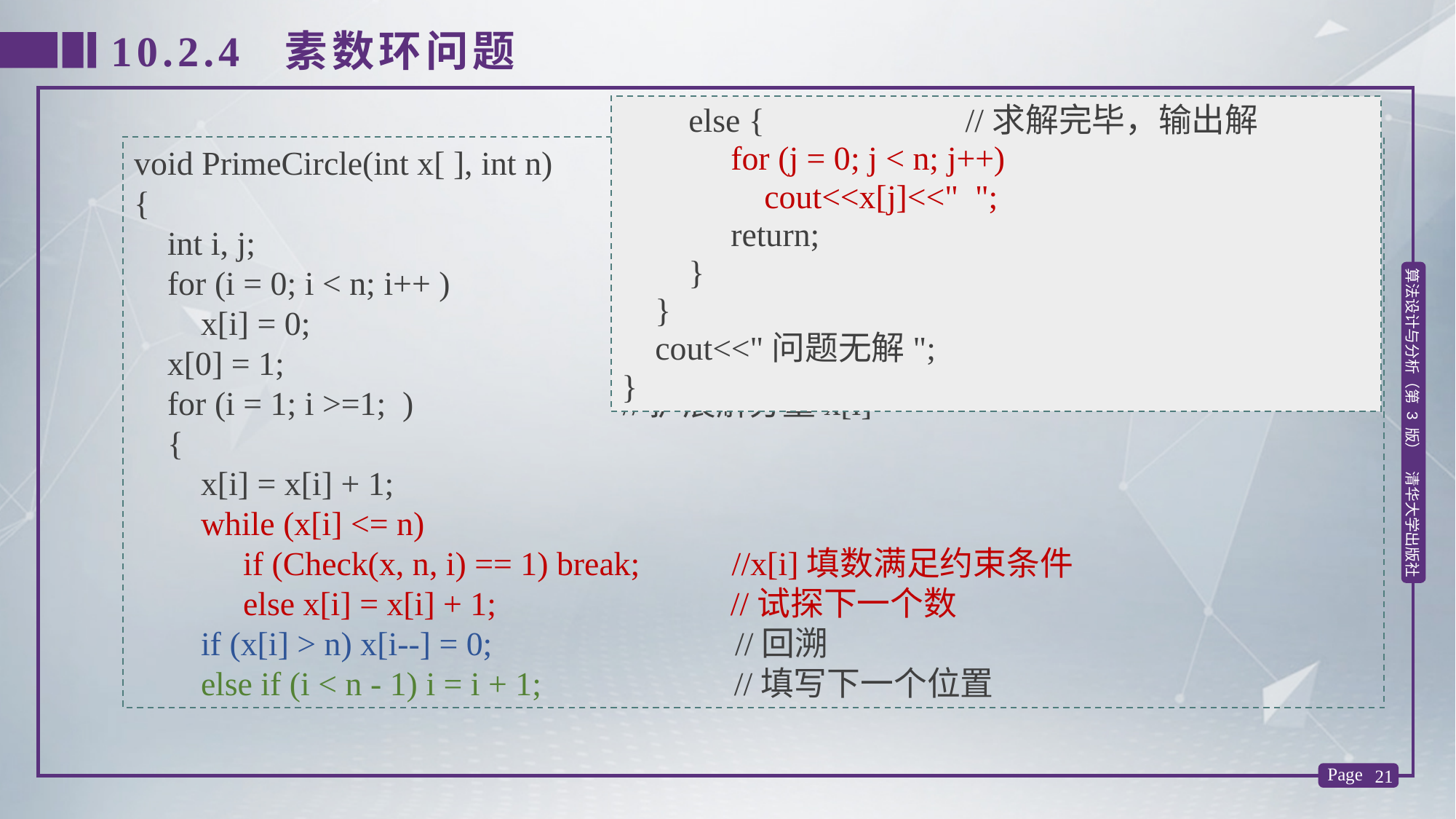

10.2.4  素数环问题
        else {                        //求解完毕，输出解
       	for (j = 0; j < n; j++)
	    cout<<x[j]<<"  ";
	return;
        }
    }
    cout<<"问题无解";
}
void PrimeCircle(int x[ ], int n)
{
    int i, j;
    for (i = 0; i < n; i++ )
        x[i] = 0;
    x[0] = 1;                                        //指定第0个位置填写1
    for (i = 1; i >=1;  )                         //扩展解分量x[i]
    {
        x[i] = x[i] + 1;
        while (x[i] <= n)
	if (Check(x, n, i) == 1) break;           //x[i]填数满足约束条件
	else x[i] = x[i] + 1;                            //试探下一个数
        if (x[i] > n) x[i--] = 0;                             //回溯
        else if (i < n - 1) i = i + 1;                       //填写下一个位置